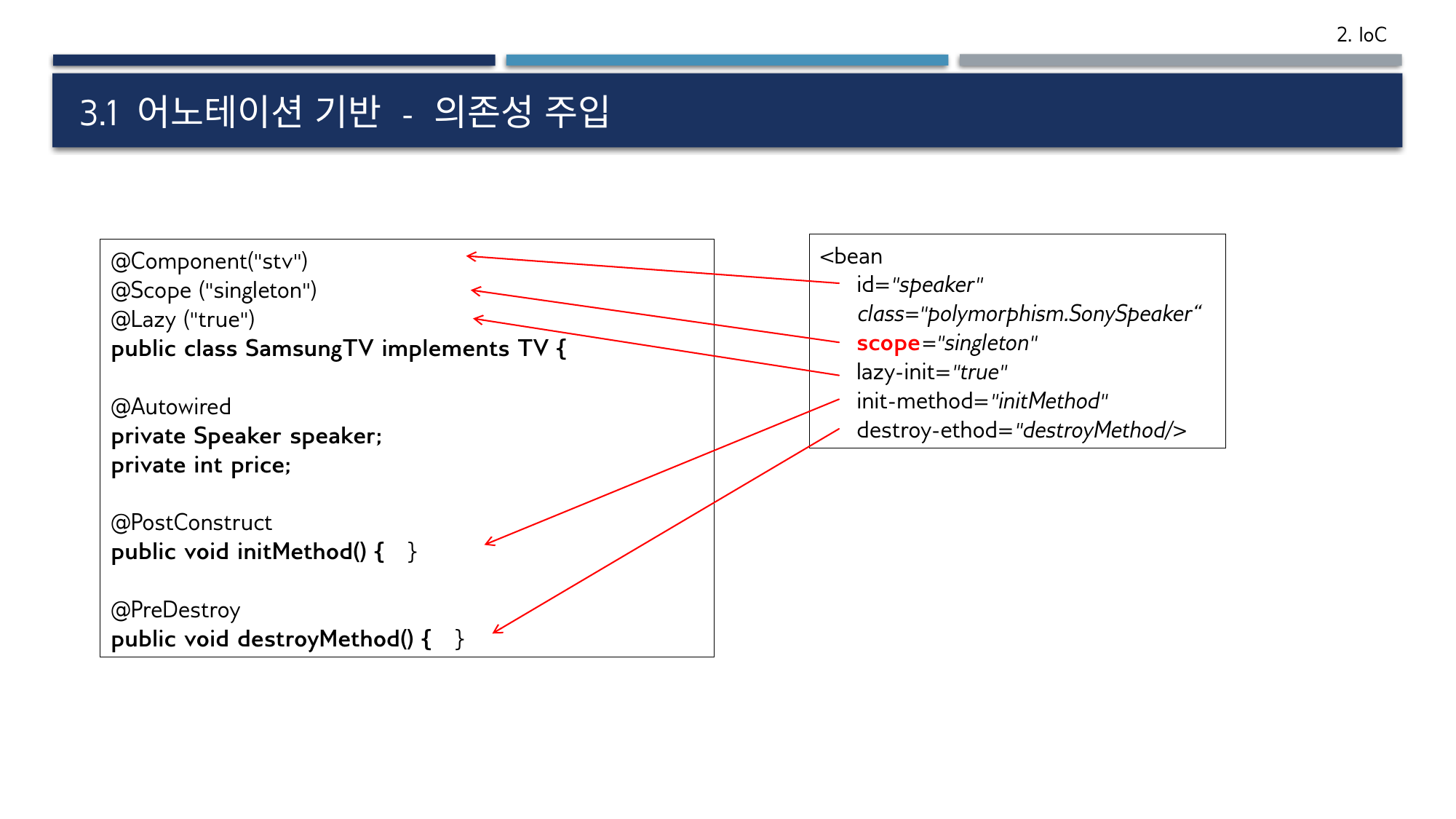

# 3.1 어노테이션 기반 - 의존성 주입
<bean
     id="speaker"
     class="polymorphism.SonySpeaker“
     scope="singleton"
     lazy-init="true"
     init-method="initMethod"
     destroy-ethod="destroyMethod/>
@Component("stv")
@Scope ("singleton")
@Lazy ("true")
public class SamsungTV implements TV {

@Autowired
private Speaker speaker;
private int price;

@PostConstruct
public void initMethod() {   }

@PreDestroy
public void destroyMethod() {   }